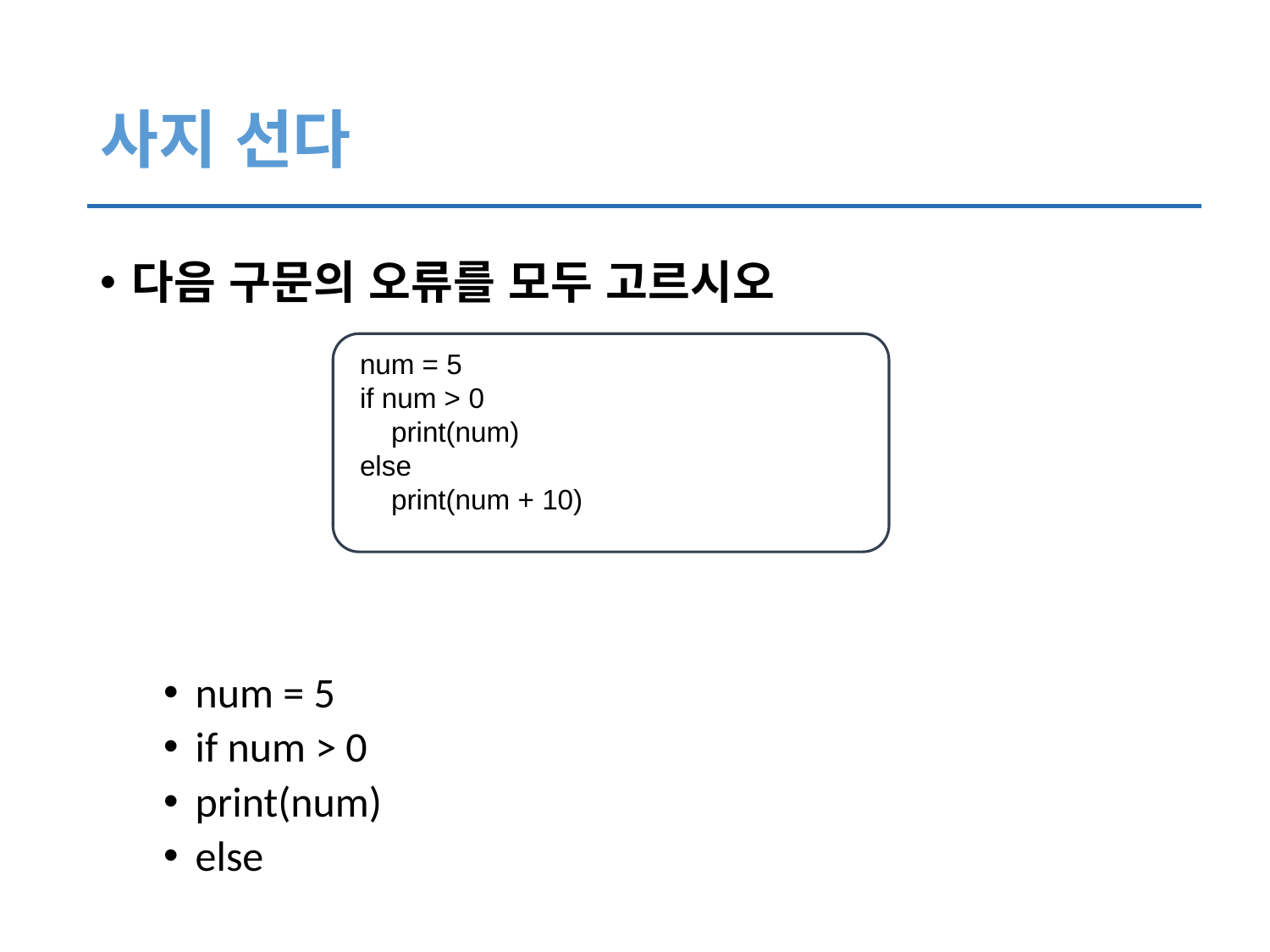

# 사지 선다
다음 구문의 오류를 모두 고르시오

num = 5
if num > 0
print(num)
else

num = 5
if num > 0
    print(num)
else
    print(num + 10)